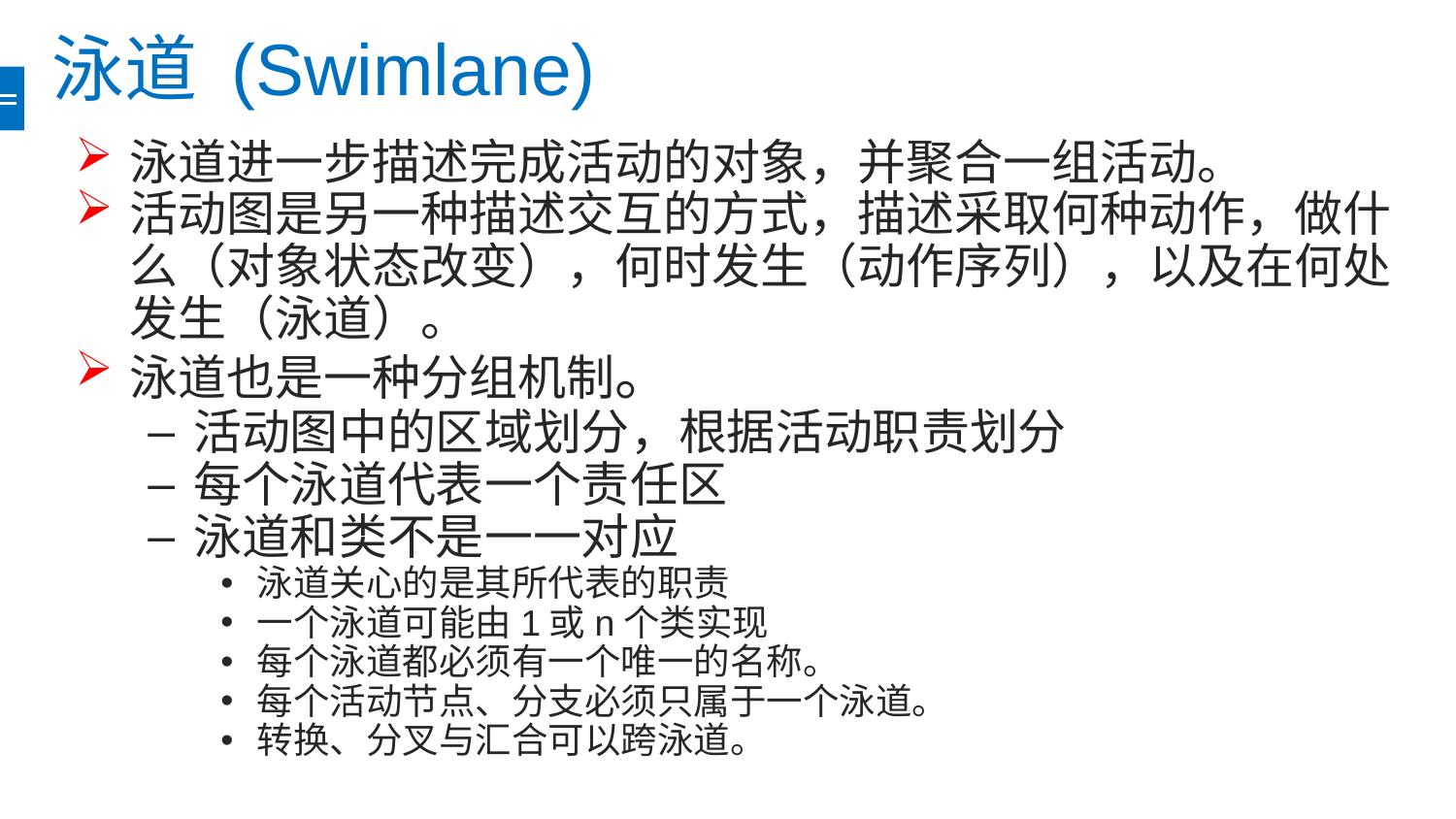

# 泳道 (Swimlane)
泳道进一步描述完成活动的对象，并聚合一组活动。
活动图是另一种描述交互的方式，描述采取何种动作，做什么（对象状态改变），何时发生（动作序列），以及在何处发生（泳道）。
泳道也是一种分组机制。
活动图中的区域划分，根据活动职责划分
每个泳道代表一个责任区
泳道和类不是一一对应
泳道关心的是其所代表的职责
一个泳道可能由1或n个类实现
每个泳道都必须有一个唯一的名称。
每个活动节点、分支必须只属于一个泳道。
转换、分叉与汇合可以跨泳道。